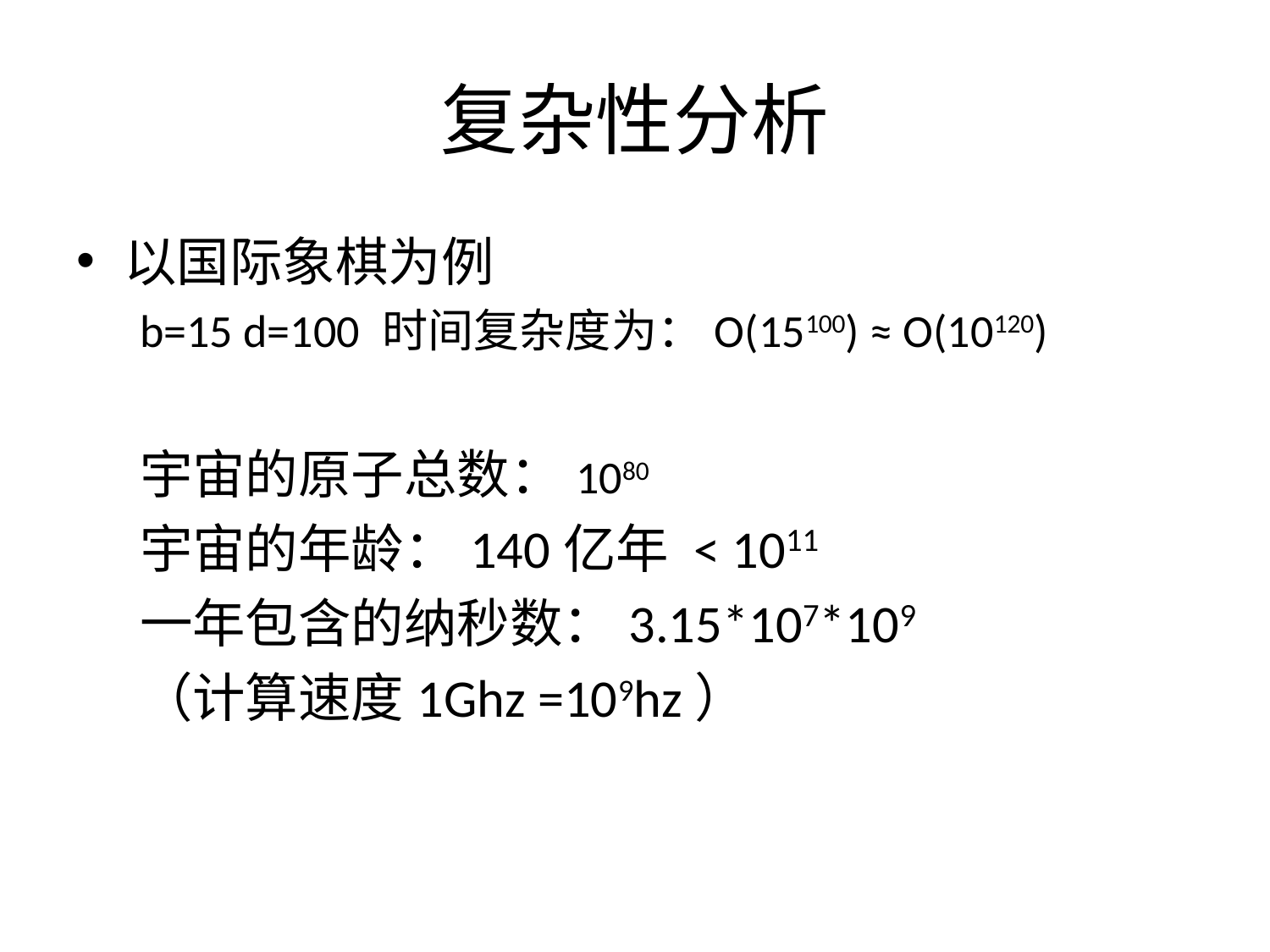

# 复杂性分析
以国际象棋为例
b=15 d=100 时间复杂度为：O(15100) ≈ O(10120)

宇宙的原子总数：1080
宇宙的年龄：140亿年 < 1011
一年包含的纳秒数：3.15*107*109
（计算速度1Ghz =109hz）